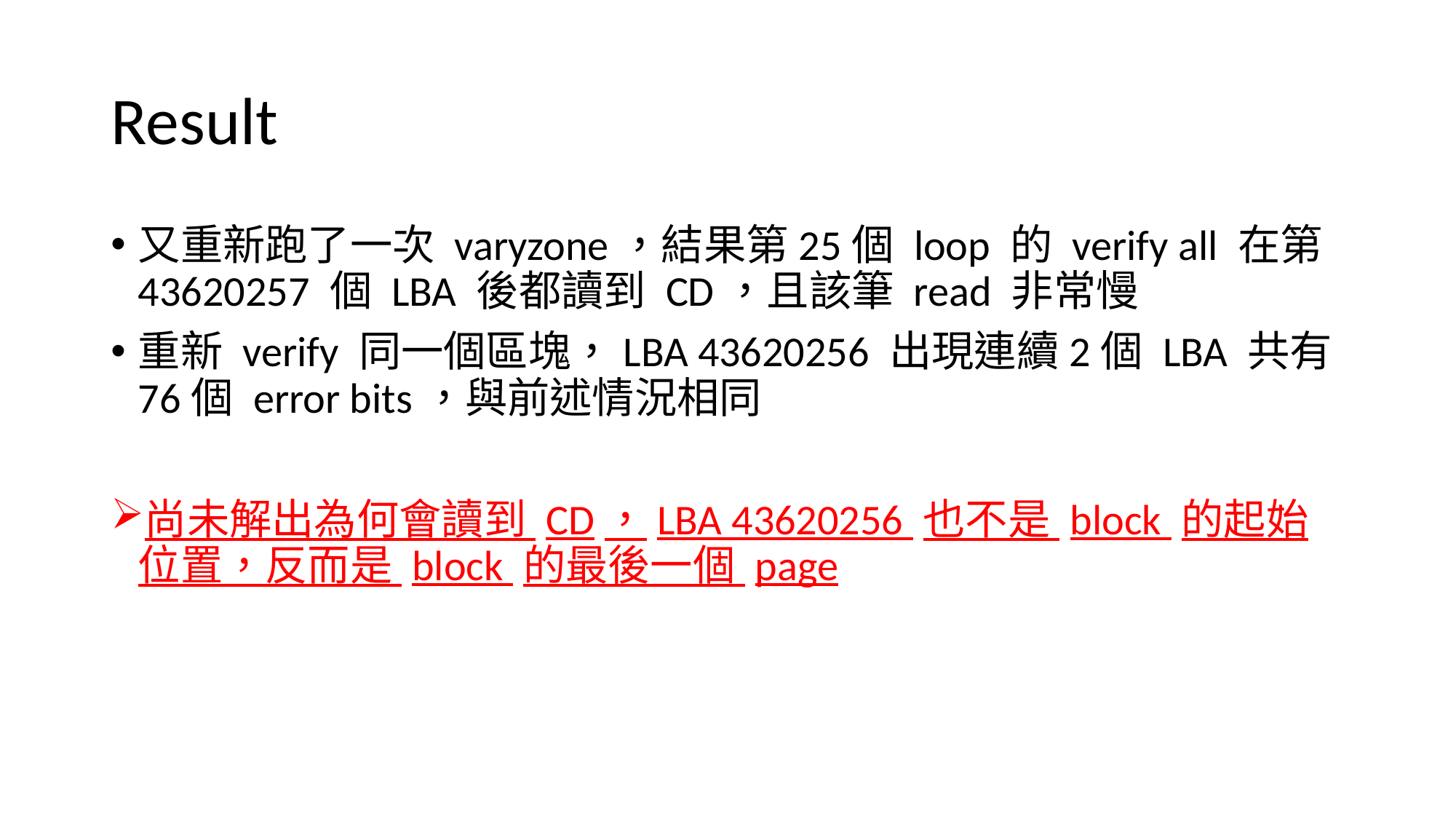

# Result
又重新跑了一次 varyzone，結果第25個 loop 的 verify all 在第 43620257 個 LBA 後都讀到 CD，且該筆 read 非常慢
重新 verify 同一個區塊，LBA 43620256 出現連續2個 LBA 共有 76個 error bits，與前述情況相同

尚未解出為何會讀到 CD，LBA 43620256 也不是 block 的起始位置，反而是 block 的最後一個 page